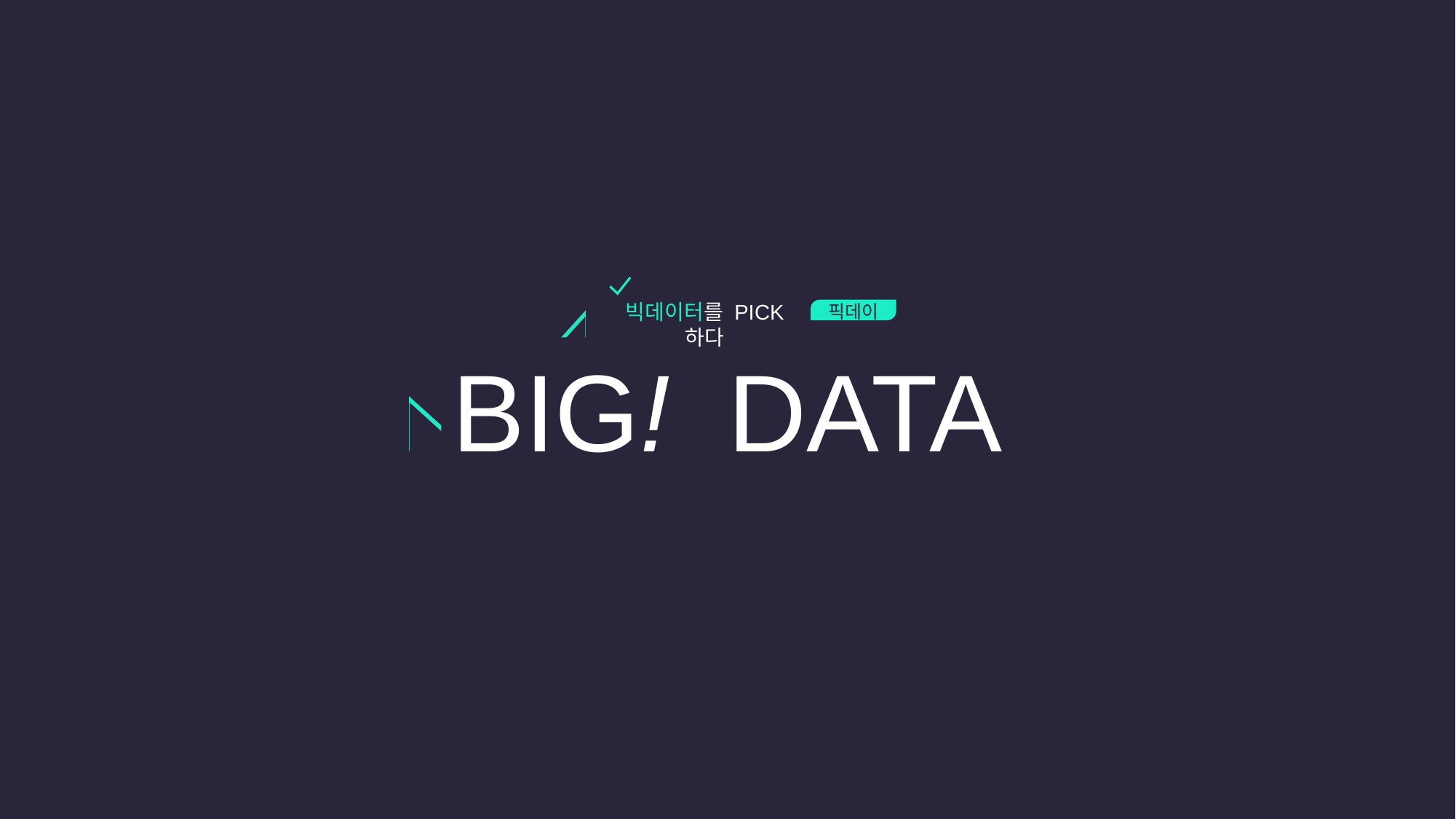

빅데이터를 PICK 하다
픽데이터

DATA
B
BIG!
ICK